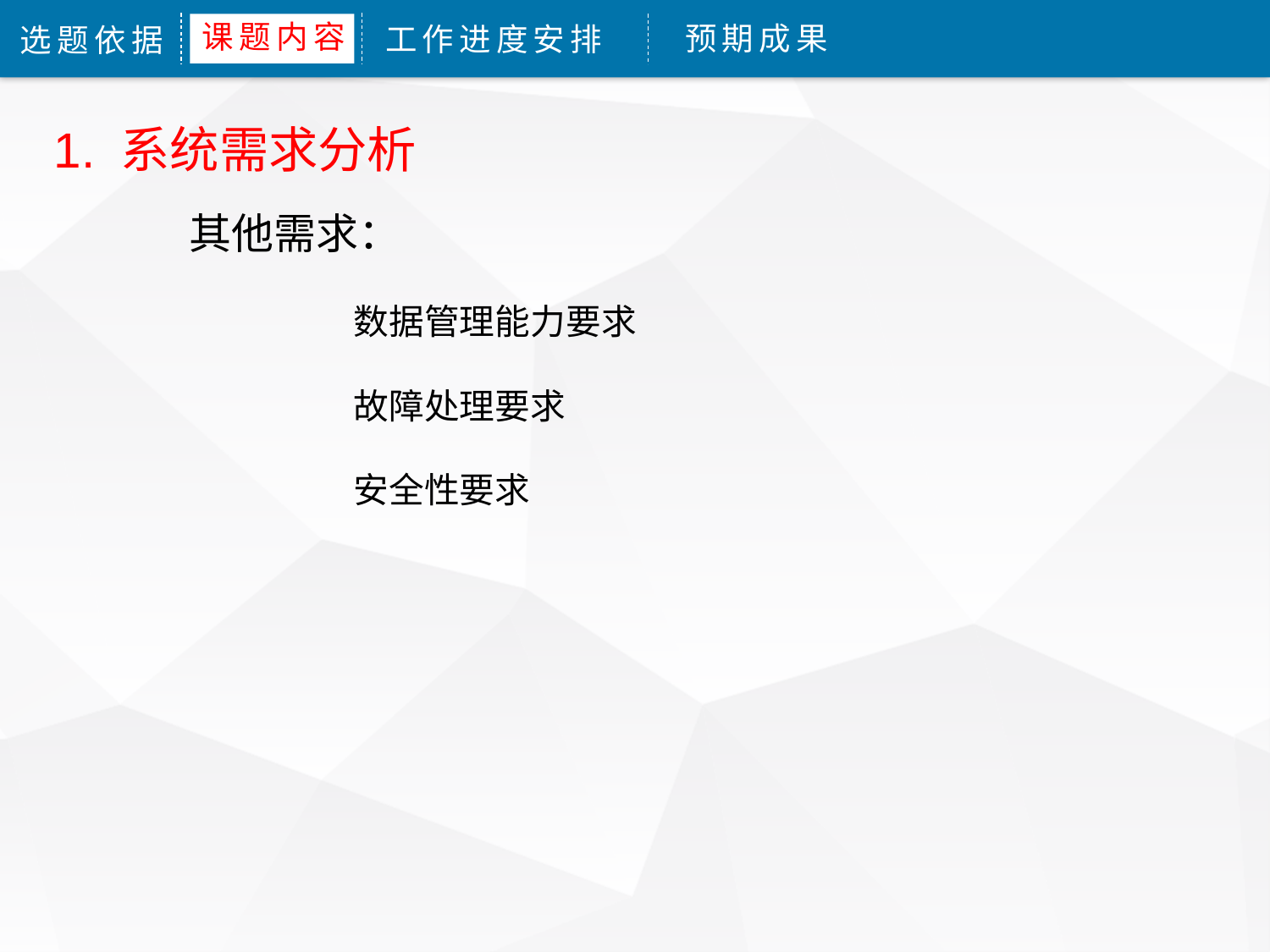

课题内容
预期成果
工作进度安排
选题依据

1. 系统需求分析
其他需求：

数据管理能力要求

故障处理要求

安全性要求